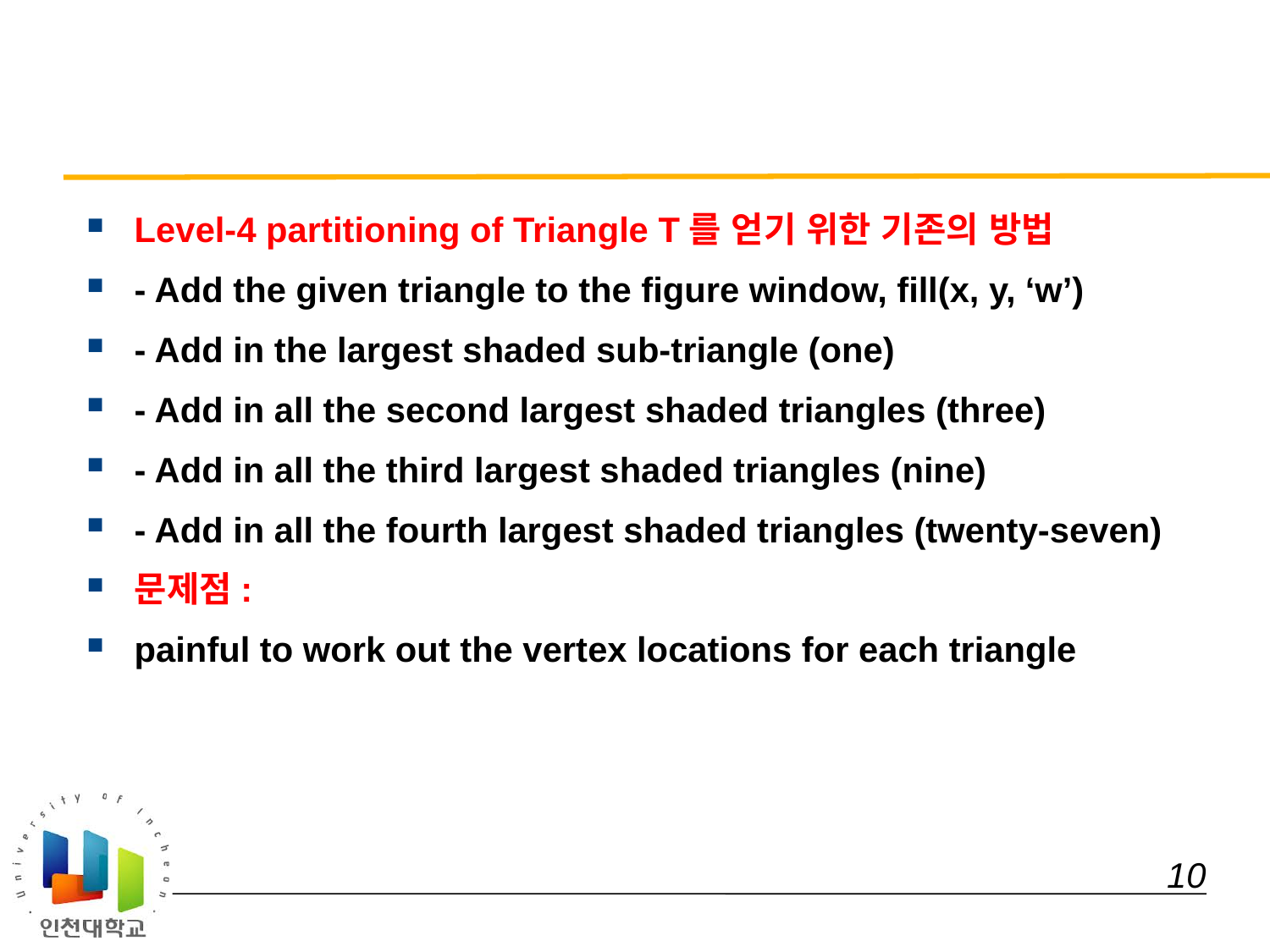

#
Level-4 partitioning of Triangle T를 얻기 위한 기존의 방법
- Add the given triangle to the figure window, fill(x, y, ‘w’)
- Add in the largest shaded sub-triangle (one)
- Add in all the second largest shaded triangles (three)
- Add in all the third largest shaded triangles (nine)
- Add in all the fourth largest shaded triangles (twenty-seven)
문제점:
painful to work out the vertex locations for each triangle

 10